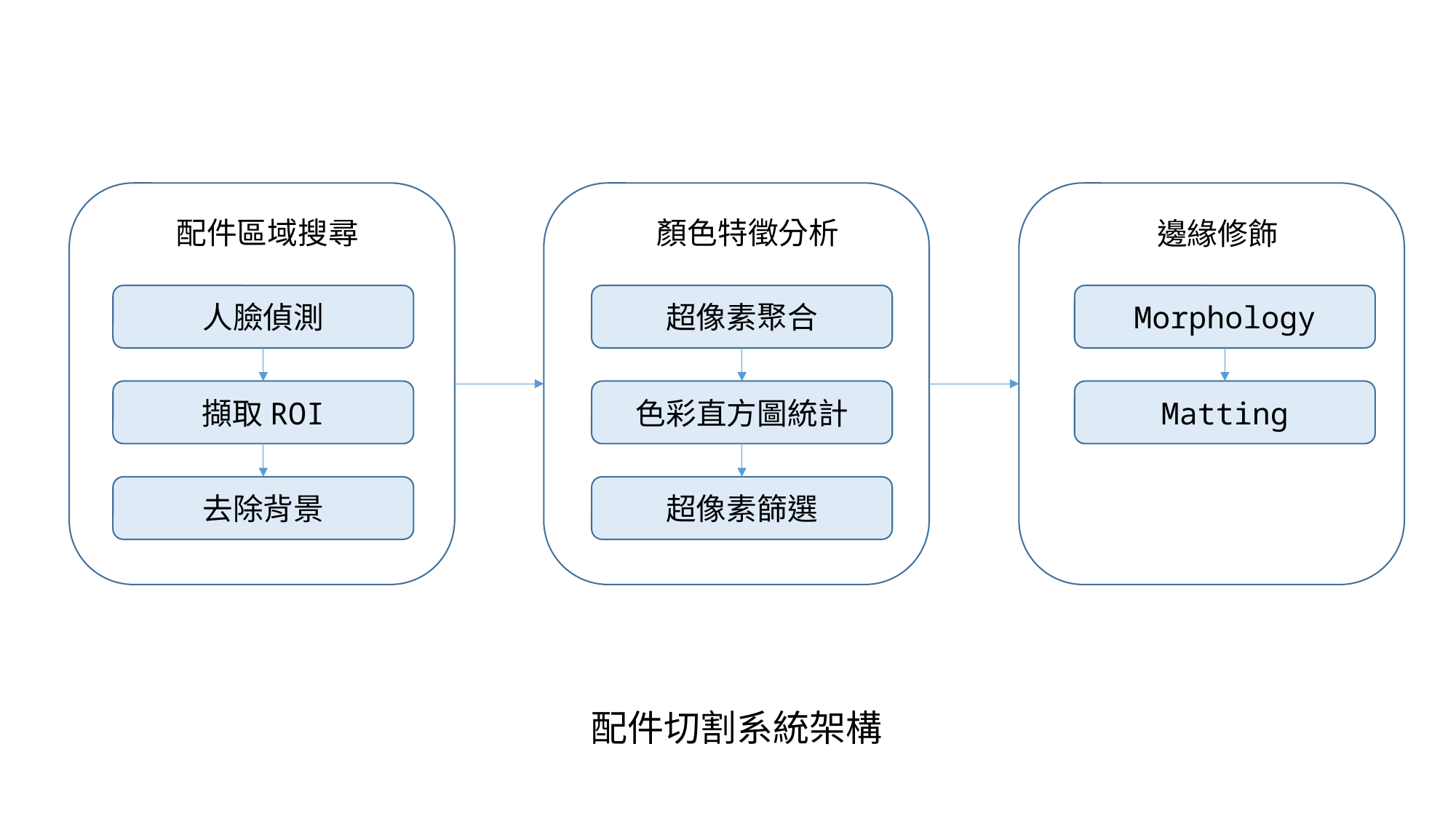

配件區域搜尋
顏色特徵分析
邊緣修飾
人臉偵測
超像素聚合
Morphology
擷取ROI
色彩直方圖統計
Matting
去除背景
超像素篩選
配件切割系統架構